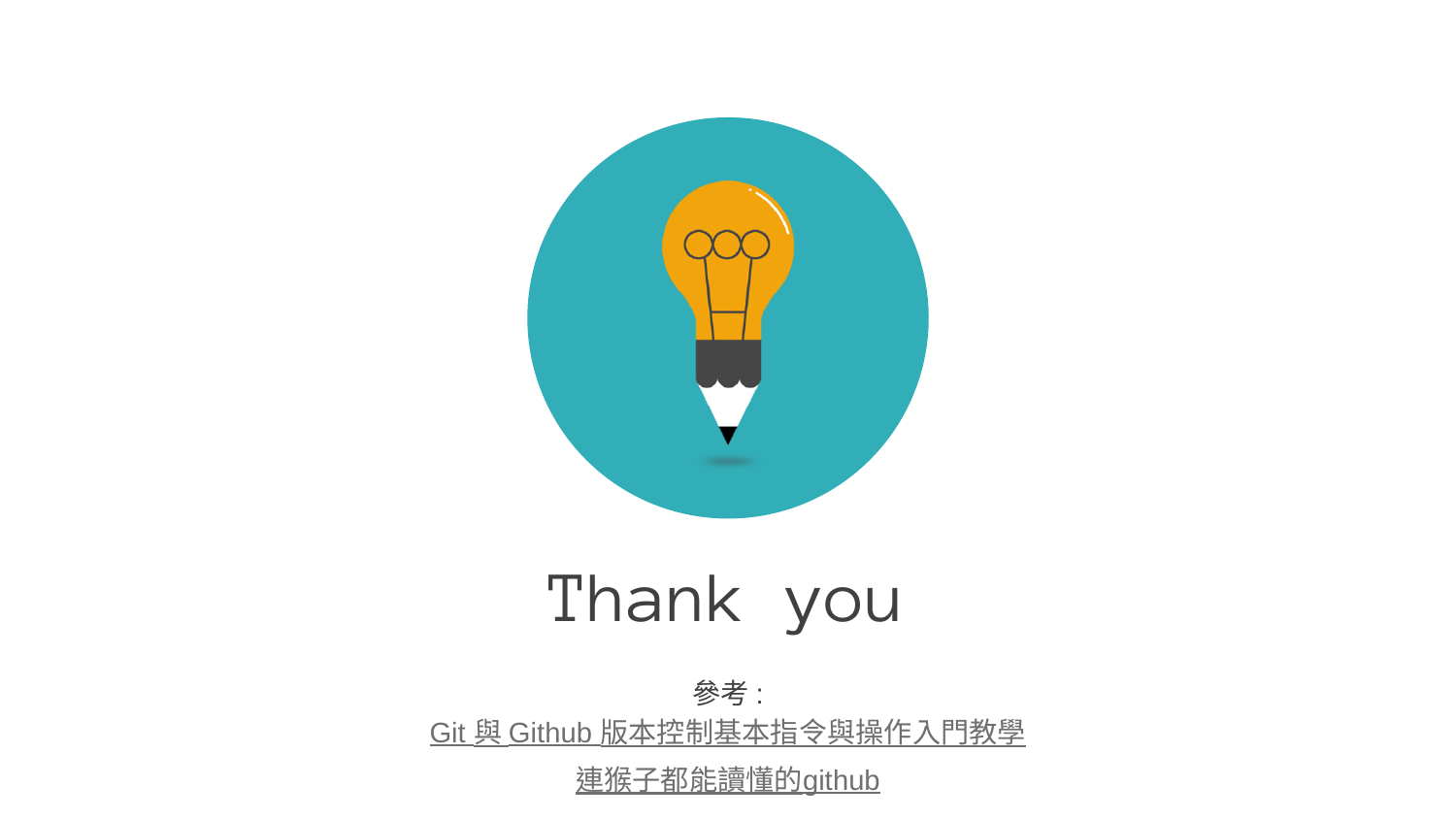

Thank you
參考:
Git 與 Github 版本控制基本指令與操作入門教學
連猴子都能讀懂的github